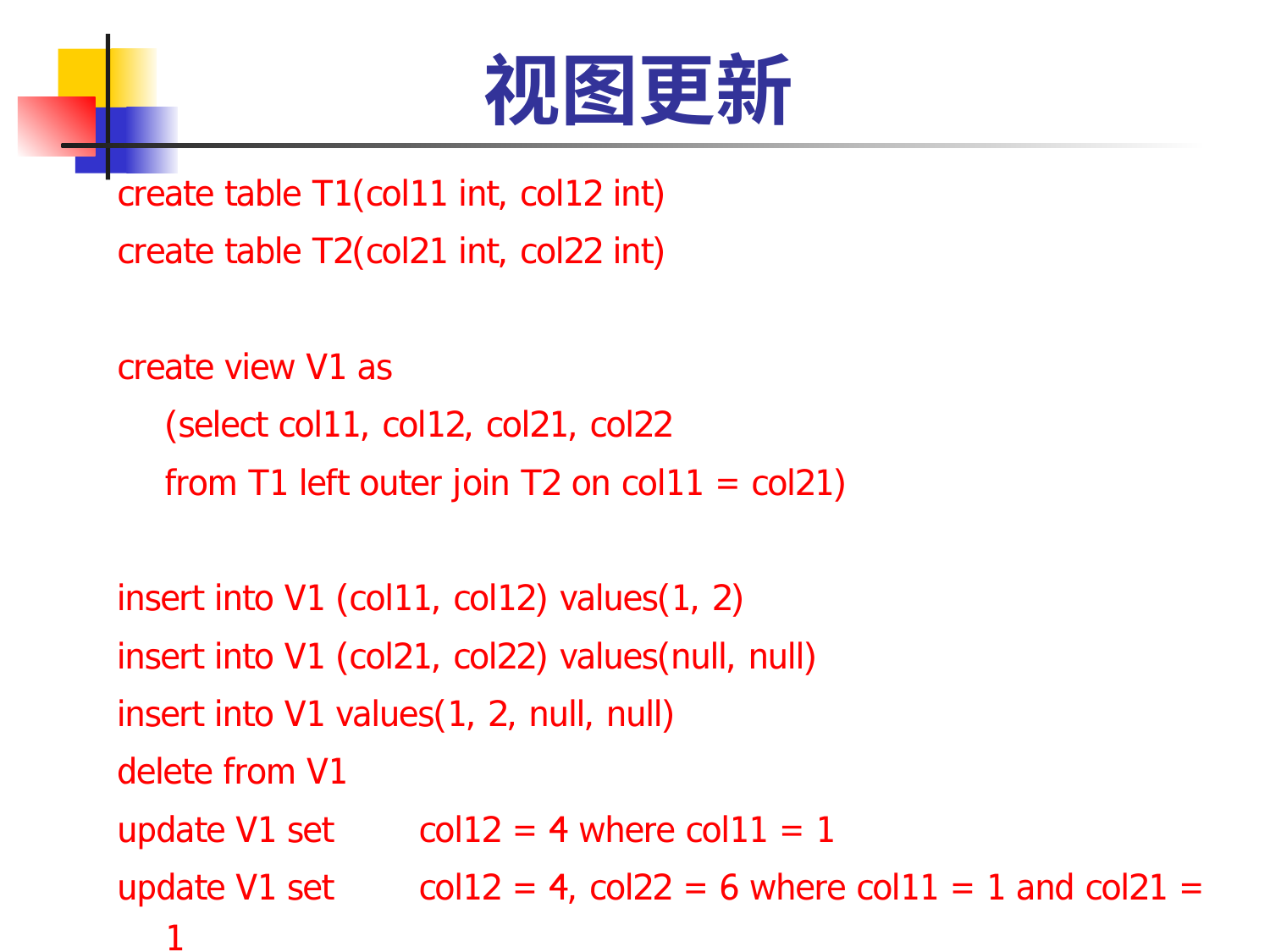

# 视图更新
create table T1(col11 int, col12 int)
create table T2(col21 int, col22 int)

create view V1 as
	(select col11, col12, col21, col22
	from T1 left outer join T2 on col11 = col21)

insert into V1 (col11, col12) values(1, 2)
insert into V1 (col21, col22) values(null, null)
insert into V1 values(1, 2, null, null)
delete from V1
update V1 set	col12 = 4 where col11 = 1
update V1 set	col12 = 4, col22 = 6 where col11 = 1 and col21 = 1